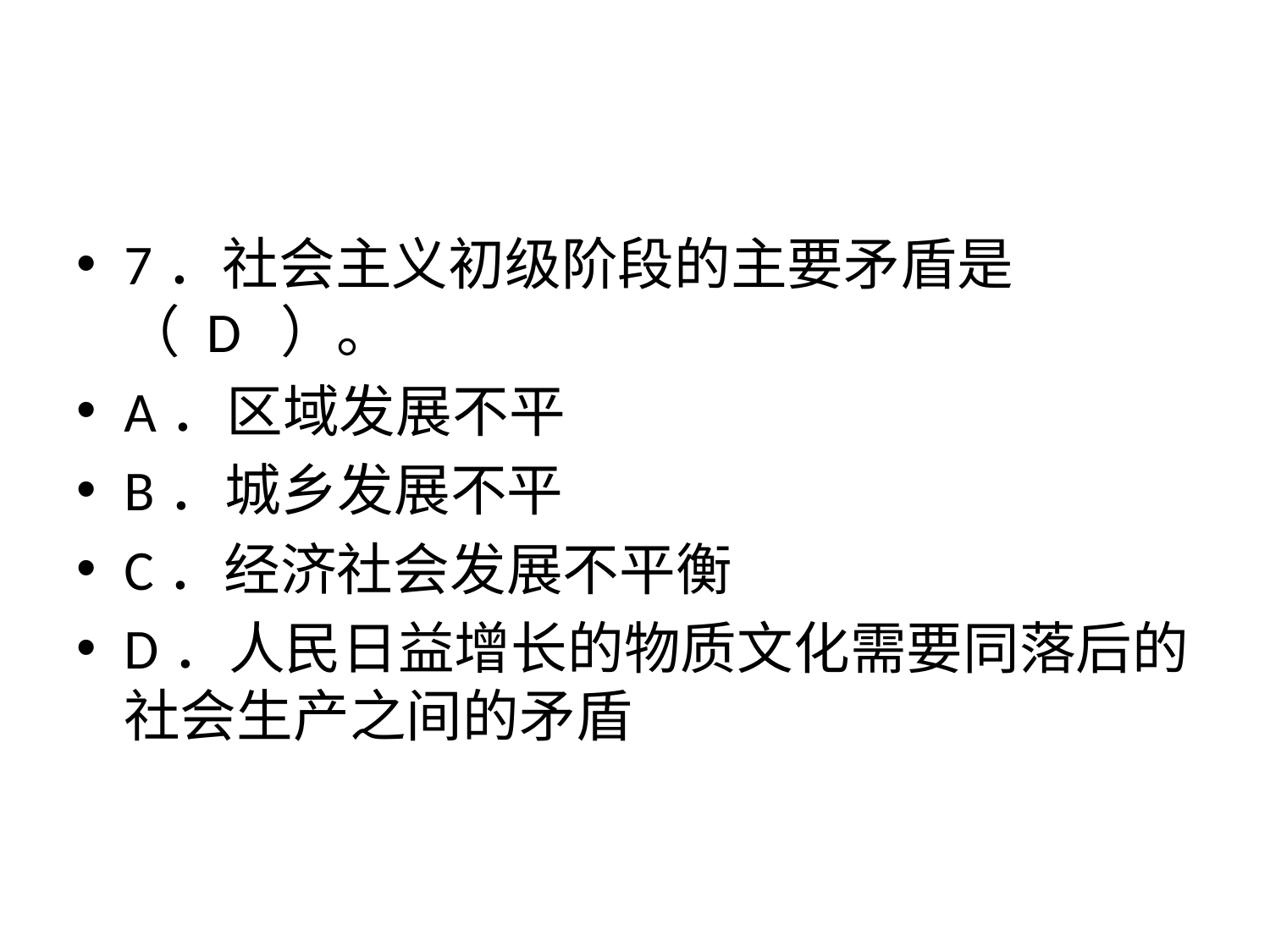

#
7．社会主义初级阶段的主要矛盾是（ D  ）。
A．区域发展不平
B．城乡发展不平
C．经济社会发展不平衡
D．人民日益增长的物质文化需要同落后的社会生产之间的矛盾